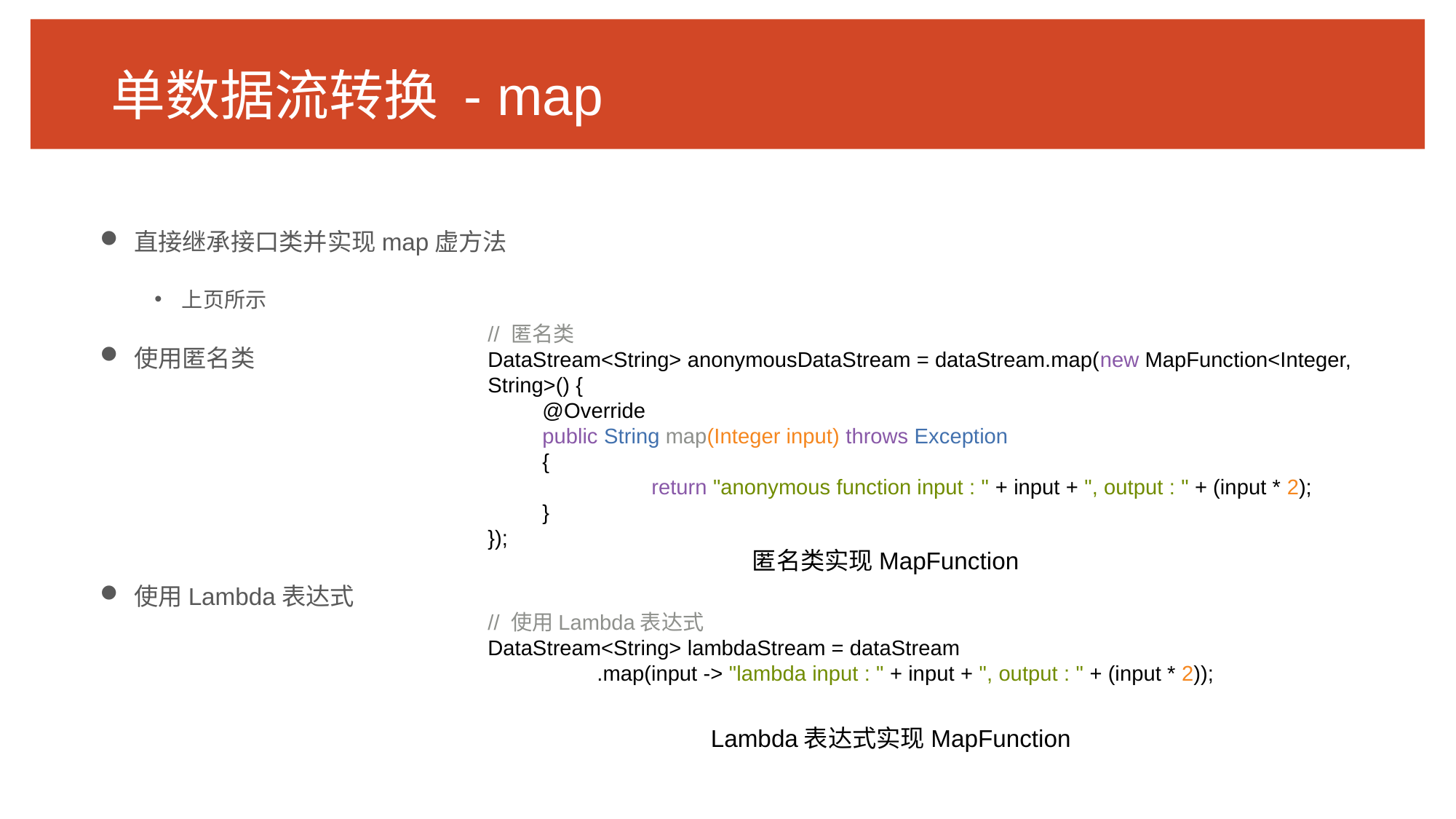

# 单数据流转换 - map
直接继承接口类并实现map虚方法
上页所示
使用匿名类

使用Lambda表达式
// 匿名类
DataStream<String> anonymousDataStream = dataStream.map(new MapFunction<Integer, String>() {
@Override
public String map(Integer input) throws Exception
{
	return "anonymous function input : " + input + ", output : " + (input * 2);
}
});
匿名类实现MapFunction
// 使用Lambda表达式
DataStream<String> lambdaStream = dataStream
	.map(input -> "lambda input : " + input + ", output : " + (input * 2));
Lambda表达式实现MapFunction